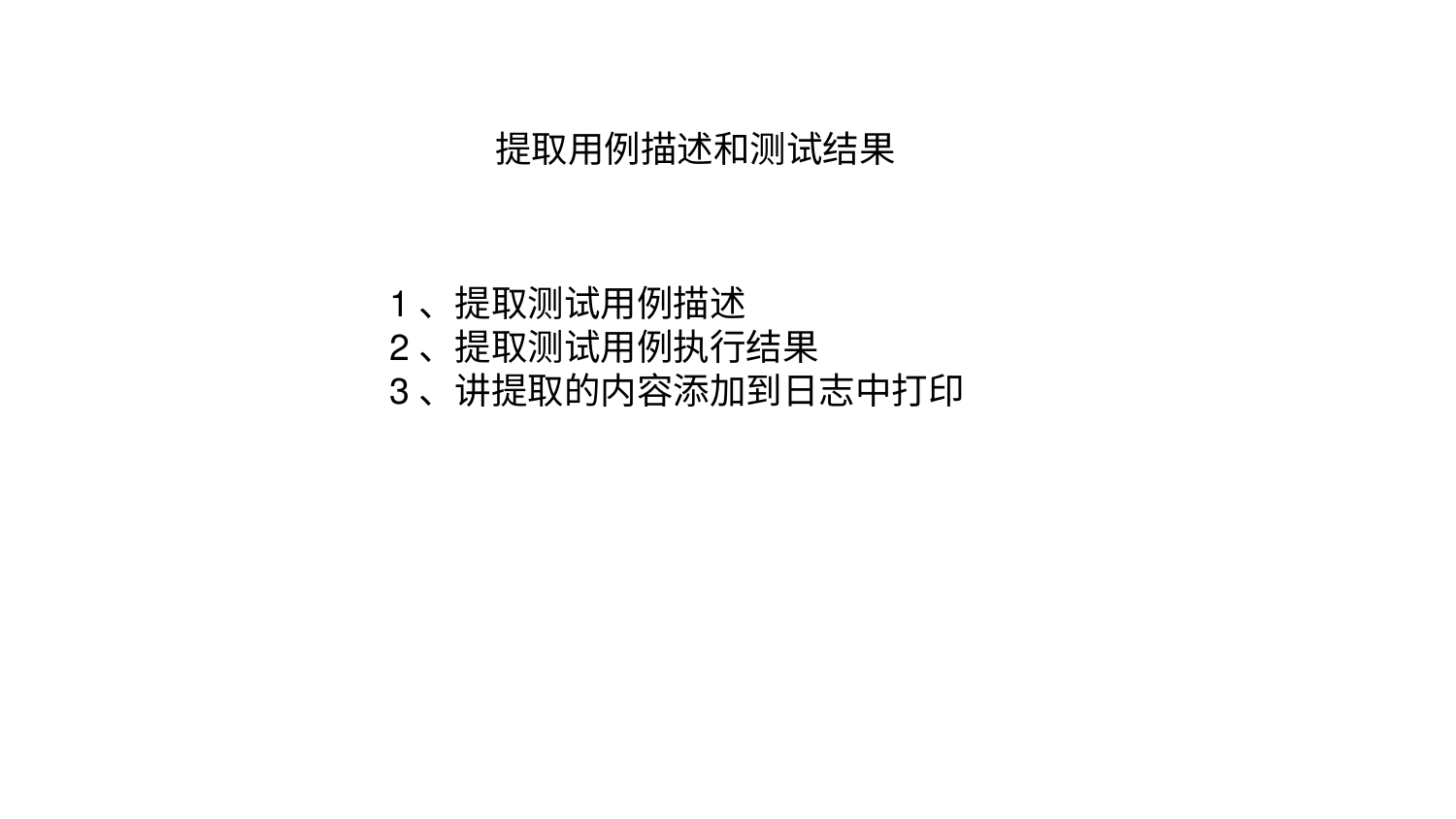

提取用例描述和测试结果
1、提取测试用例描述
2、提取测试用例执行结果
3、讲提取的内容添加到日志中打印